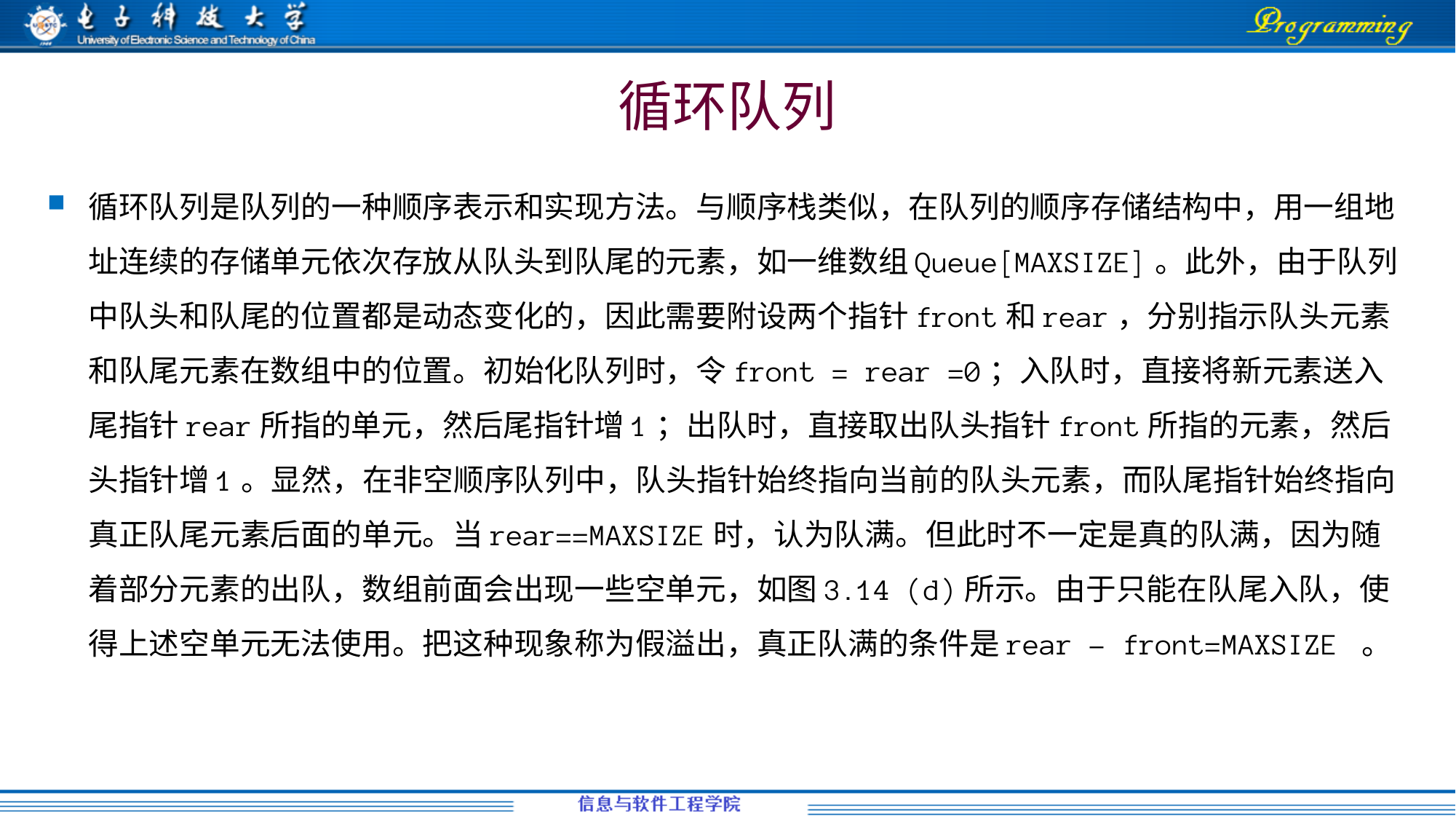

# 循环队列
循环队列是队列的一种顺序表示和实现方法。与顺序栈类似，在队列的顺序存储结构中，用一组地址连续的存储单元依次存放从队头到队尾的元素，如一维数组Queue[MAXSIZE]。此外，由于队列中队头和队尾的位置都是动态变化的，因此需要附设两个指针front和rear，分别指示队头元素和队尾元素在数组中的位置。初始化队列时，令front = rear =0；入队时，直接将新元素送入尾指针rear所指的单元，然后尾指针增1；出队时，直接取出队头指针front所指的元素，然后头指针增1。显然，在非空顺序队列中，队头指针始终指向当前的队头元素，而队尾指针始终指向真正队尾元素后面的单元。当rear==MAXSIZE时，认为队满。但此时不一定是真的队满，因为随着部分元素的出队，数组前面会出现一些空单元，如图3.14 (d)所示。由于只能在队尾入队，使得上述空单元无法使用。把这种现象称为假溢出，真正队满的条件是rear - front=MAXSIZE 。